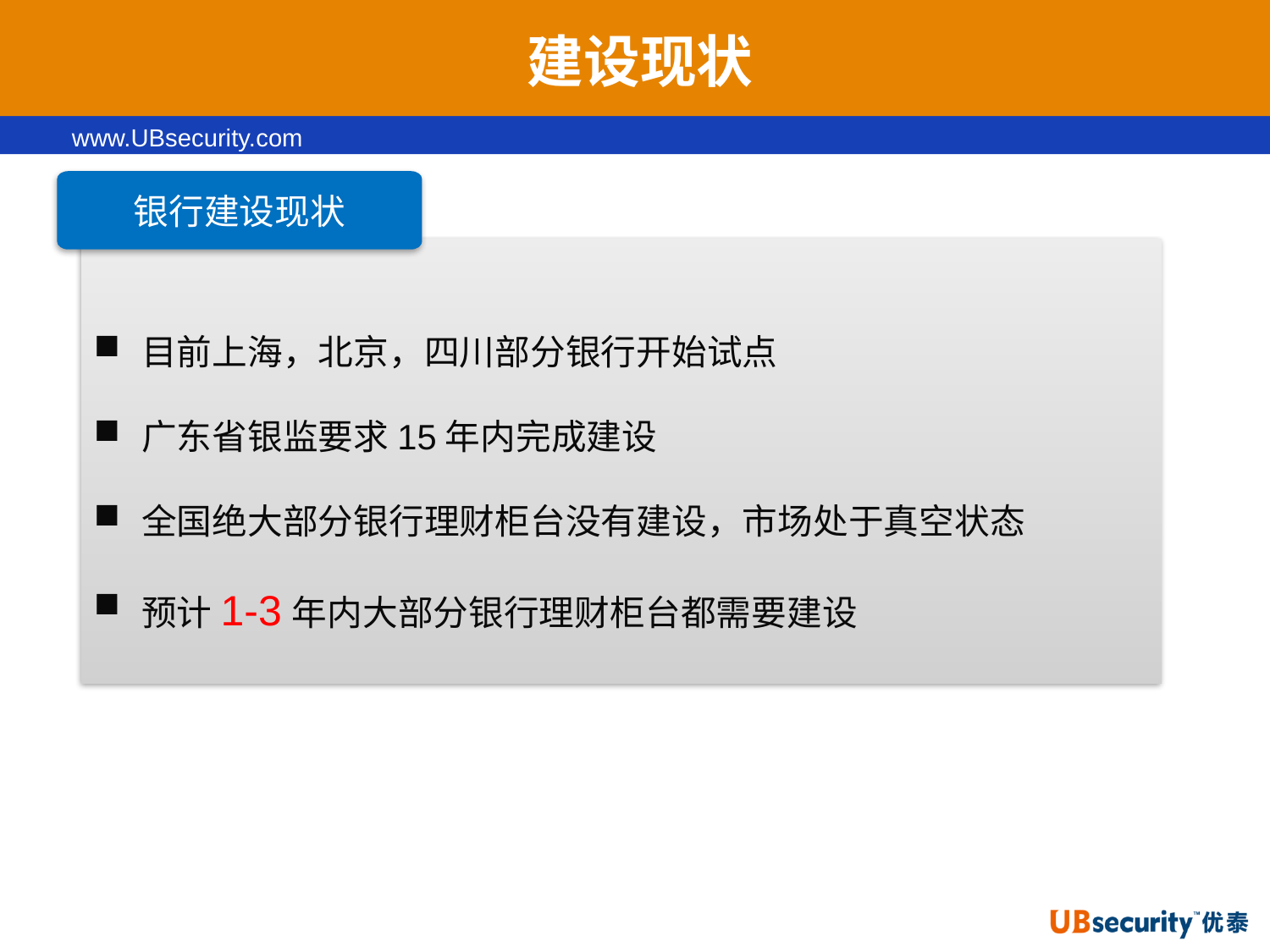

# 建设现状
银行建设现状

目前上海，北京，四川部分银行开始试点

广东省银监要求15年内完成建设

全国绝大部分银行理财柜台没有建设，市场处于真空状态

预计1-3年内大部分银行理财柜台都需要建设